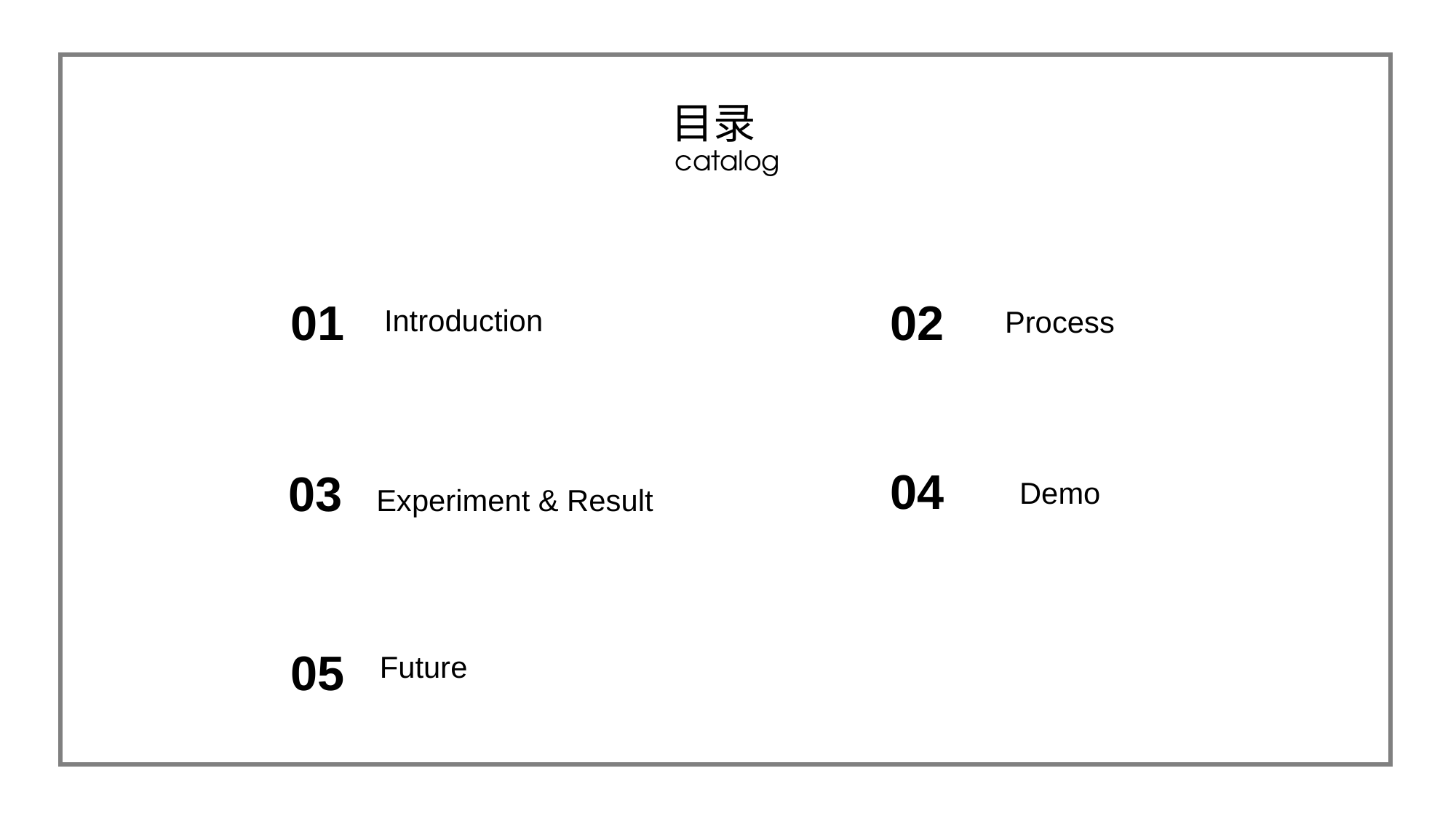

目录
catalog
01
02
Introduction

Process
04
03
Demo
Experiment & Result

05
Future